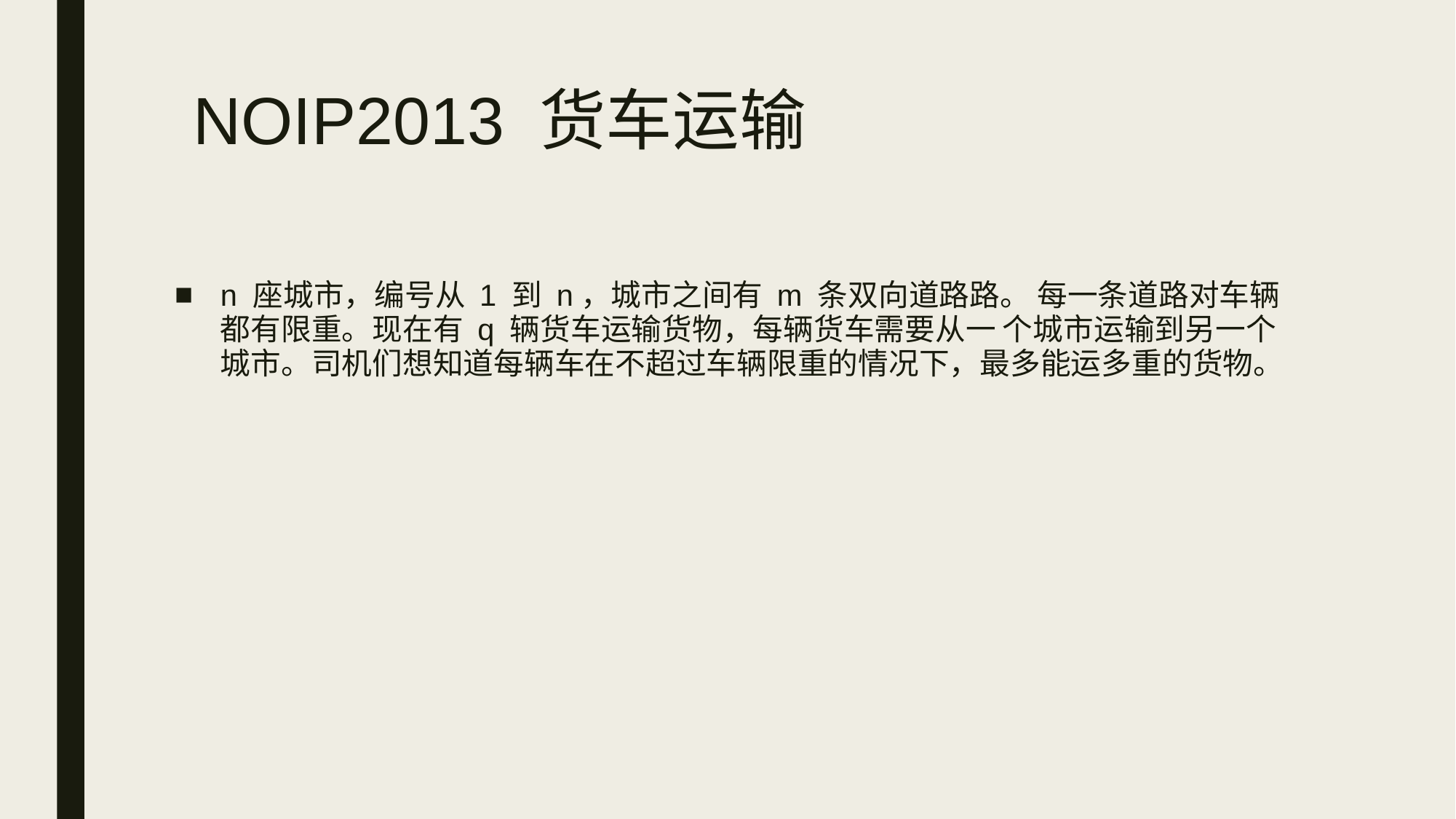

# NOIP2013 货车运输
n 座城市，编号从 1 到 n，城市之间有 m 条双向道路路。 每一条道路对车辆都有限重。现在有 q 辆货⻋运输货物，每辆货⻋需要从⼀ 个城市运输到另一个城市。司机们想知道每辆⻋在不超过⻋辆限重的情况下，最多能运多重的货物。